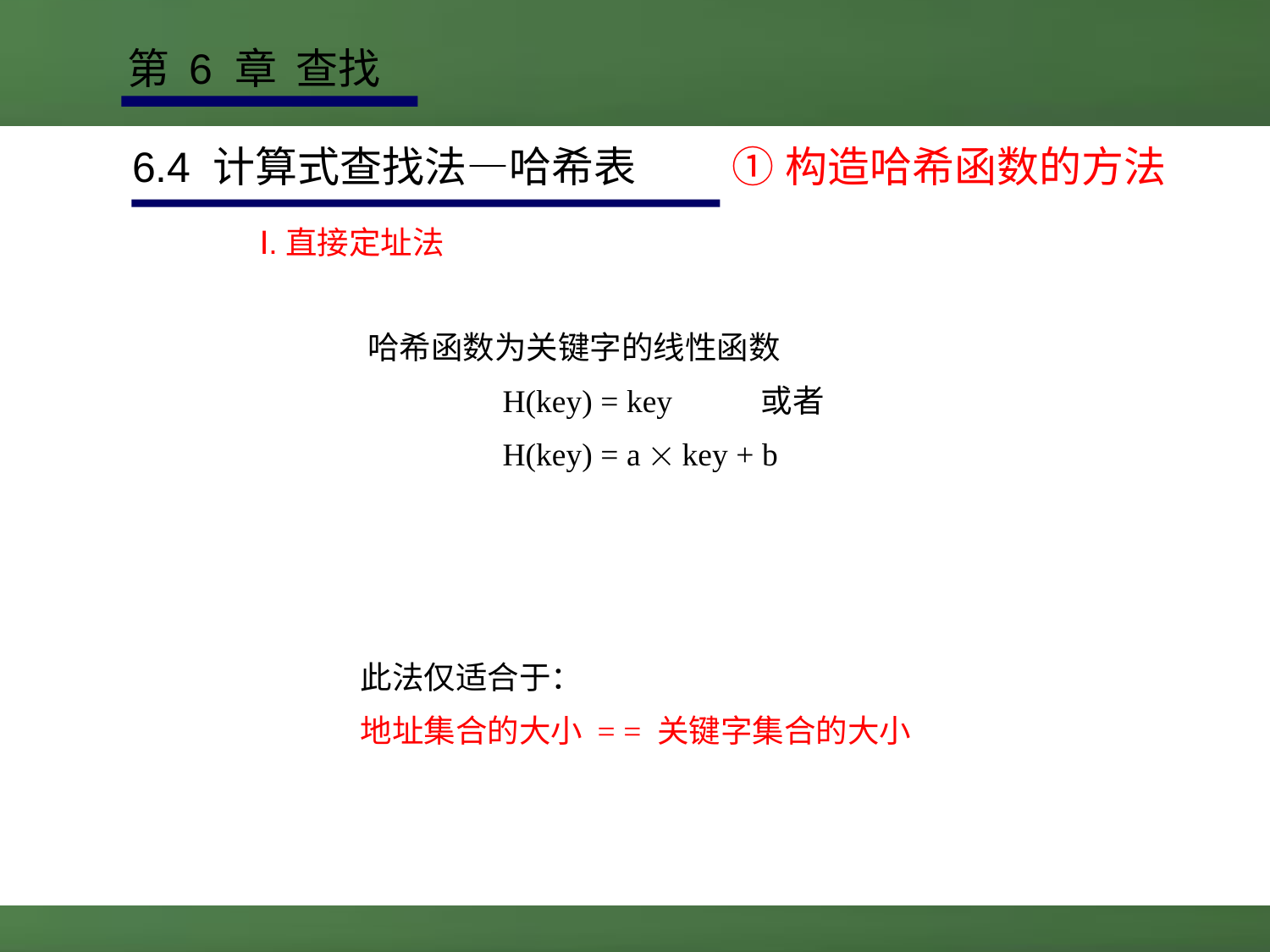

第 6 章  查找

6.4 计算式查找法—哈希表
①构造哈希函数的方法

Ⅰ.直接定址法
哈希函数为关键字的线性函数
 H(key) = key          或者
 H(key) = a × key + b
此法仅适合于：
地址集合的大小 = = 关键字集合的大小